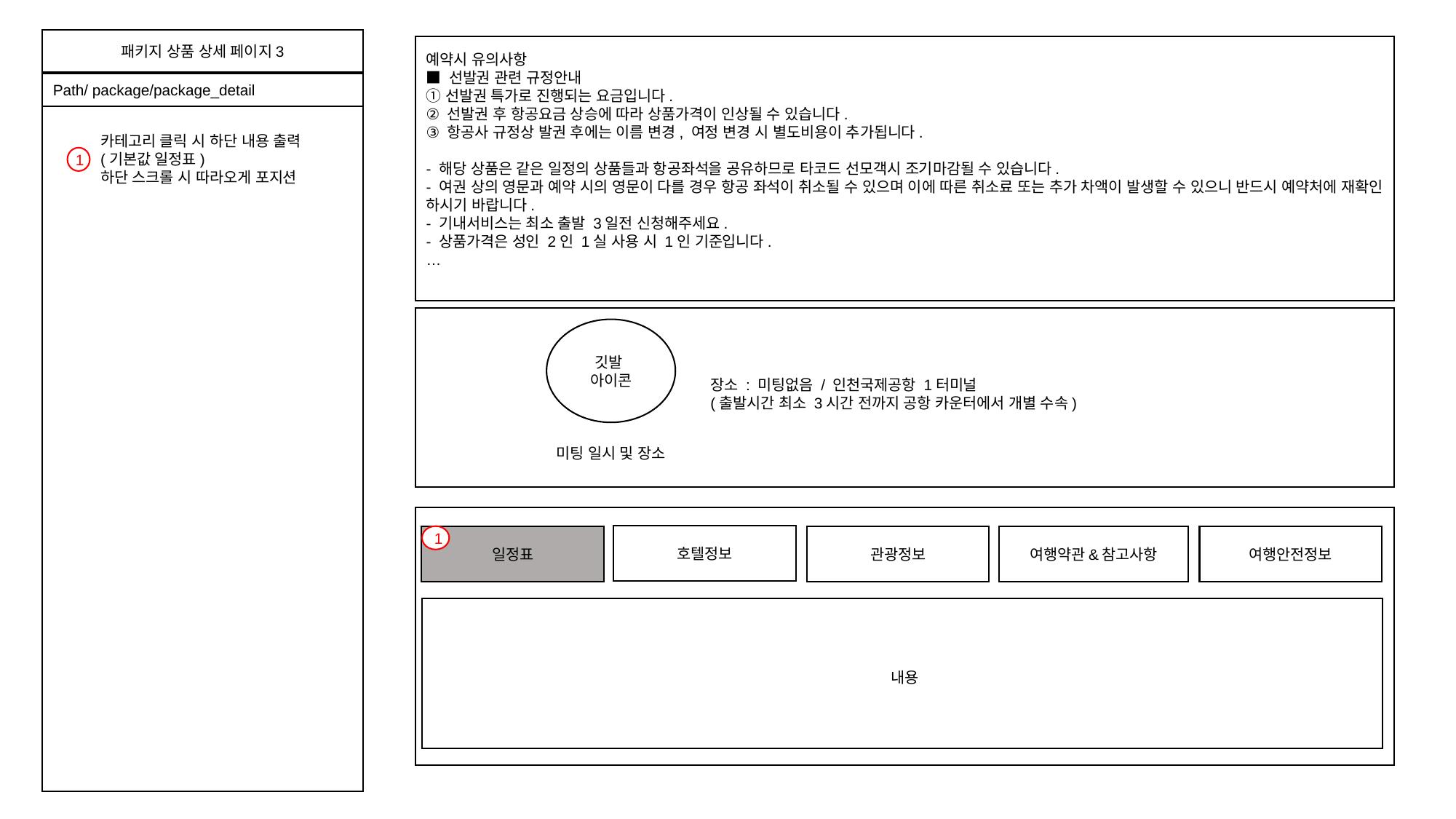

패키지 상품 상세 페이지3
예약시 유의사항
■ 선발권 관련 규정안내
① 선발권 특가로 진행되는 요금입니다.
② 선발권 후 항공요금 상승에 따라 상품가격이 인상될 수 있습니다.
③ 항공사 규정상 발권 후에는 이름 변경, 여정 변경 시 별도비용이 추가됩니다.
- 해당 상품은 같은 일정의 상품들과 항공좌석을 공유하므로 타코드 선모객시 조기마감될 수 있습니다.
- 여권 상의 영문과 예약 시의 영문이 다를 경우 항공 좌석이 취소될 수 있으며 이에 따른 취소료 또는 추가 차액이 발생할 수 있으니 반드시 예약처에 재확인 하시기 바랍니다.
- 기내서비스는 최소 출발 3일전 신청해주세요.
- 상품가격은 성인 2인 1실 사용 시 1인 기준입니다.
…
Path/ package/package_detail

카테고리 클릭 시 하단 내용 출력
(기본값 일정표)
하단 스크롤 시 따라오게 포지션
1

깃발
아이콘
장소 : 미팅없음 / 인천국제공항 1터미널
(출발시간 최소 3시간 전까지 공항 카운터에서 개별 수속)
미팅 일시 및 장소

호텔정보
여행안전정보
1
일정표
관광정보
여행약관&참고사항

내용